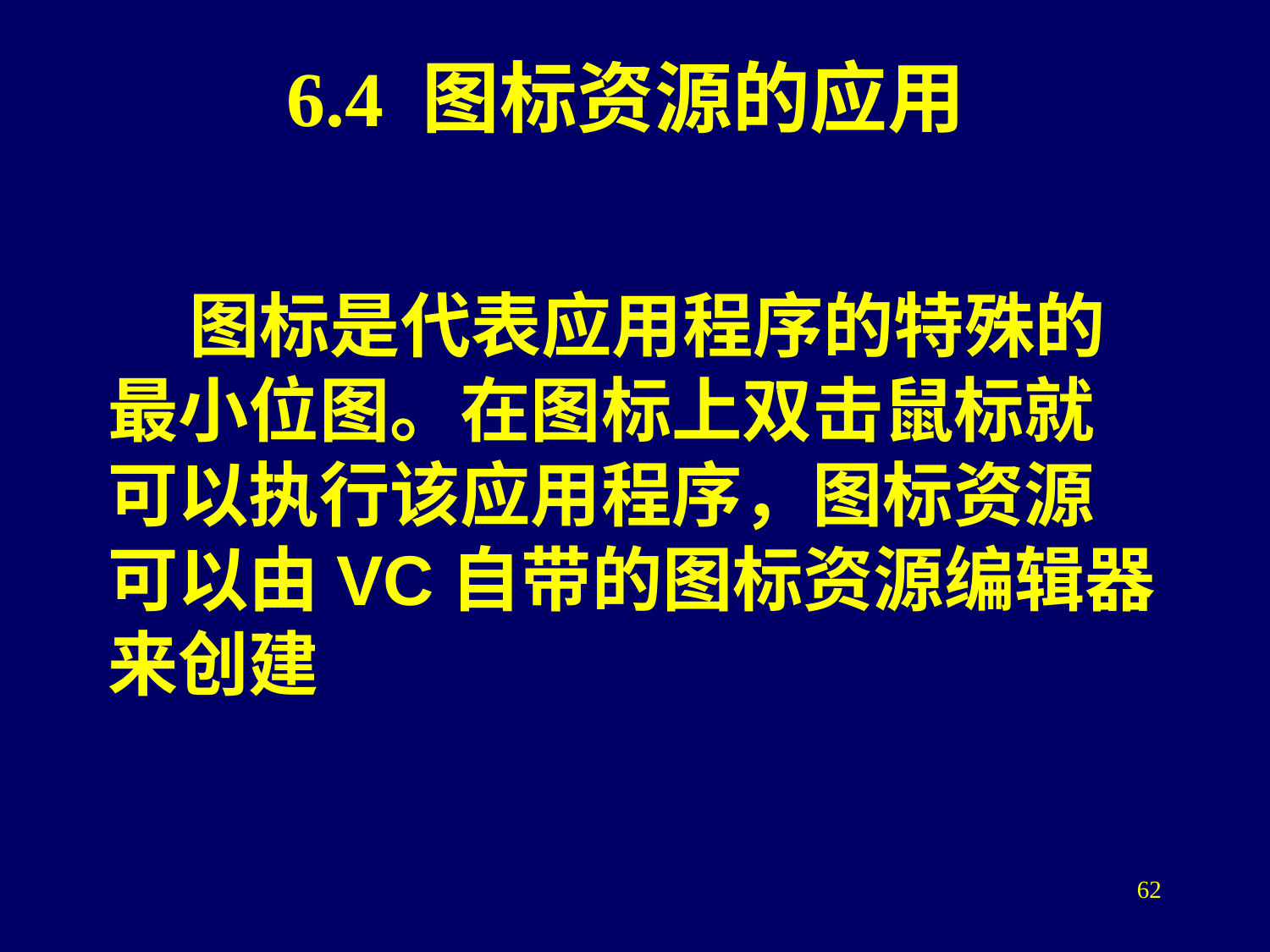

# 6.4 图标资源的应用
    图标是代表应用程序的特殊的最小位图。在图标上双击鼠标就可以执行该应用程序，图标资源可以由VC自带的图标资源编辑器来创建
62